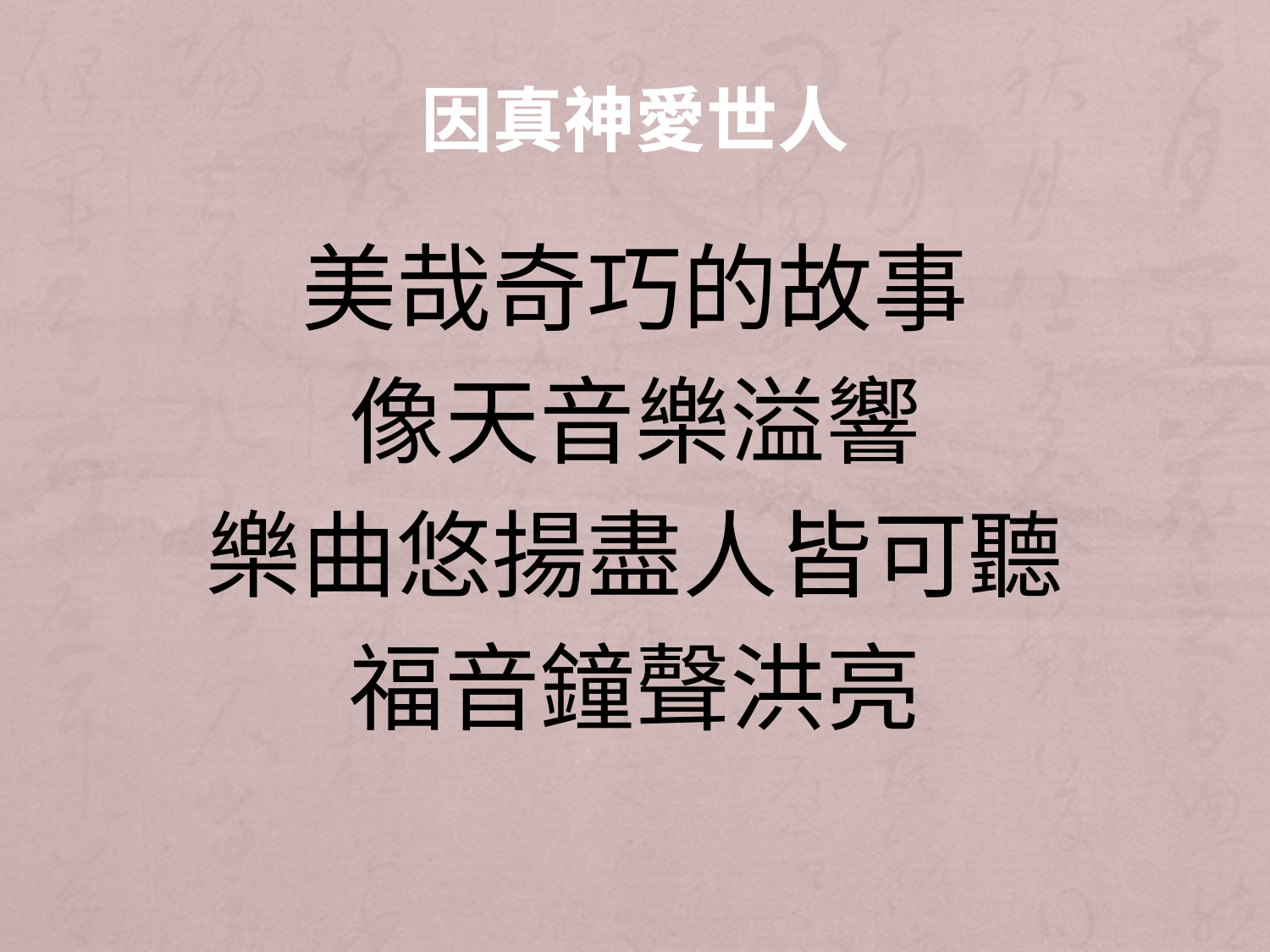

# 因真神愛世人
美哉奇巧的故事
像天音樂溢響
樂曲悠揚盡人皆可聽
福音鐘聲洪亮